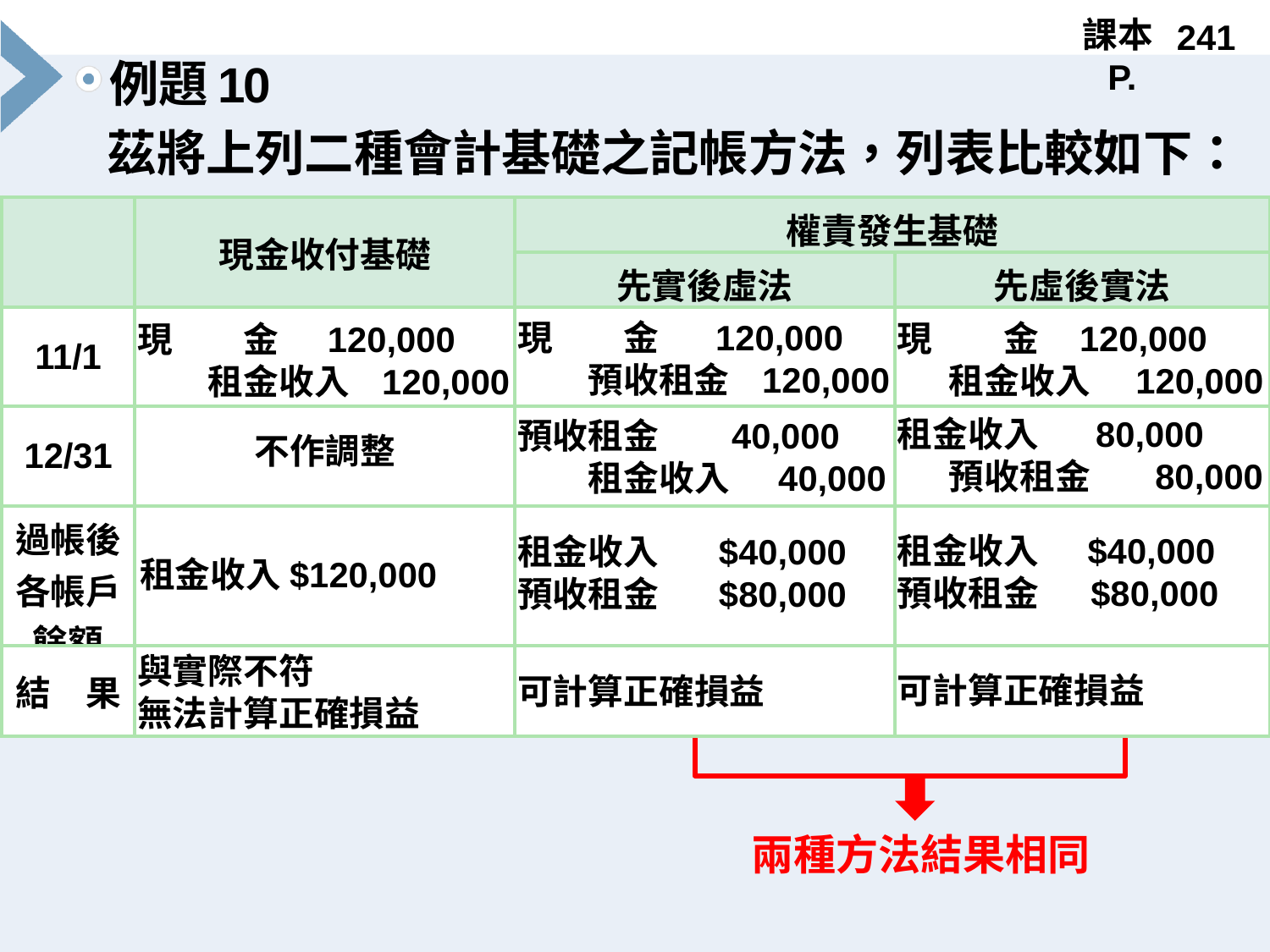

241
# 10
茲將上列二種會計基礎之記帳方法，列表比較如下：
|  | 現金收付基礎 | 權責發生基礎 |  |
| --- | --- | --- | --- |
|  |  | 先實後虛法 | 先虛後實法 |
| 11/1 |  |  |  |
| 12/31 |  |  |  |
| 過帳後各帳戶餘額 |  |  |  |
| 結　果 |  |  |  |
現　　金      120,000
　　預收租金   120,000
現　　金    120,000
　  租金收入     120,000
現　　金     120,000
　　租金收入   120,000
租金收入      80,000
　  預收租金       80,000
預收租金        40,000
　　租金收入     40,000
不作調整
租金收入     $40,000
預收租金　 $80,000
租金收入　  $40,000
預收租金　  $80,000
租金收入$120,000
與實際不符
無法計算正確損益
可計算正確損益
可計算正確損益

兩種方法結果相同